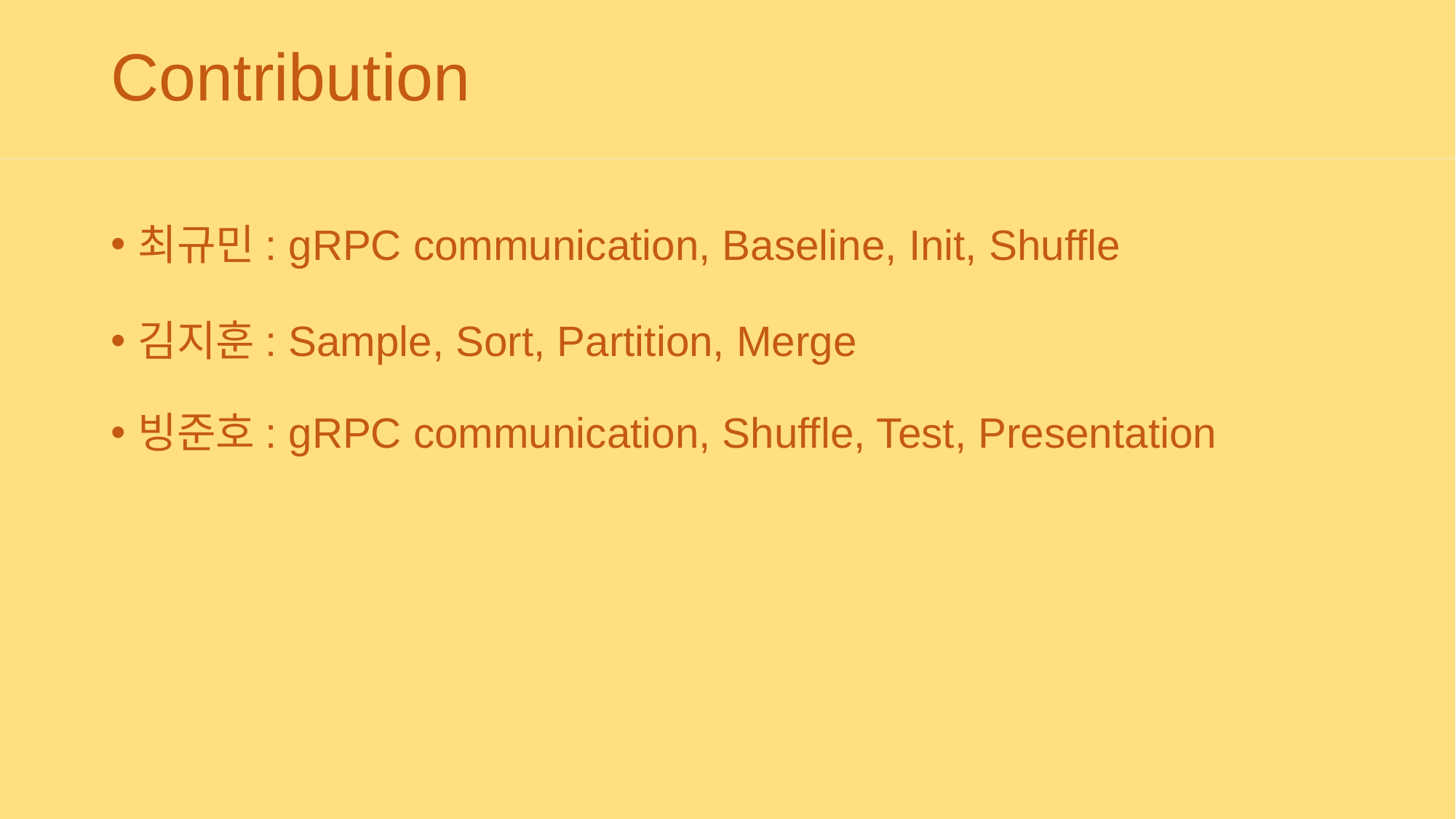

# Contribution

최규민: gRPC communication, Baseline, Init, Shuffle
김지훈: Sample, Sort, Partition, Merge

빙준호: gRPC communication, Shuffle, Test, Presentation